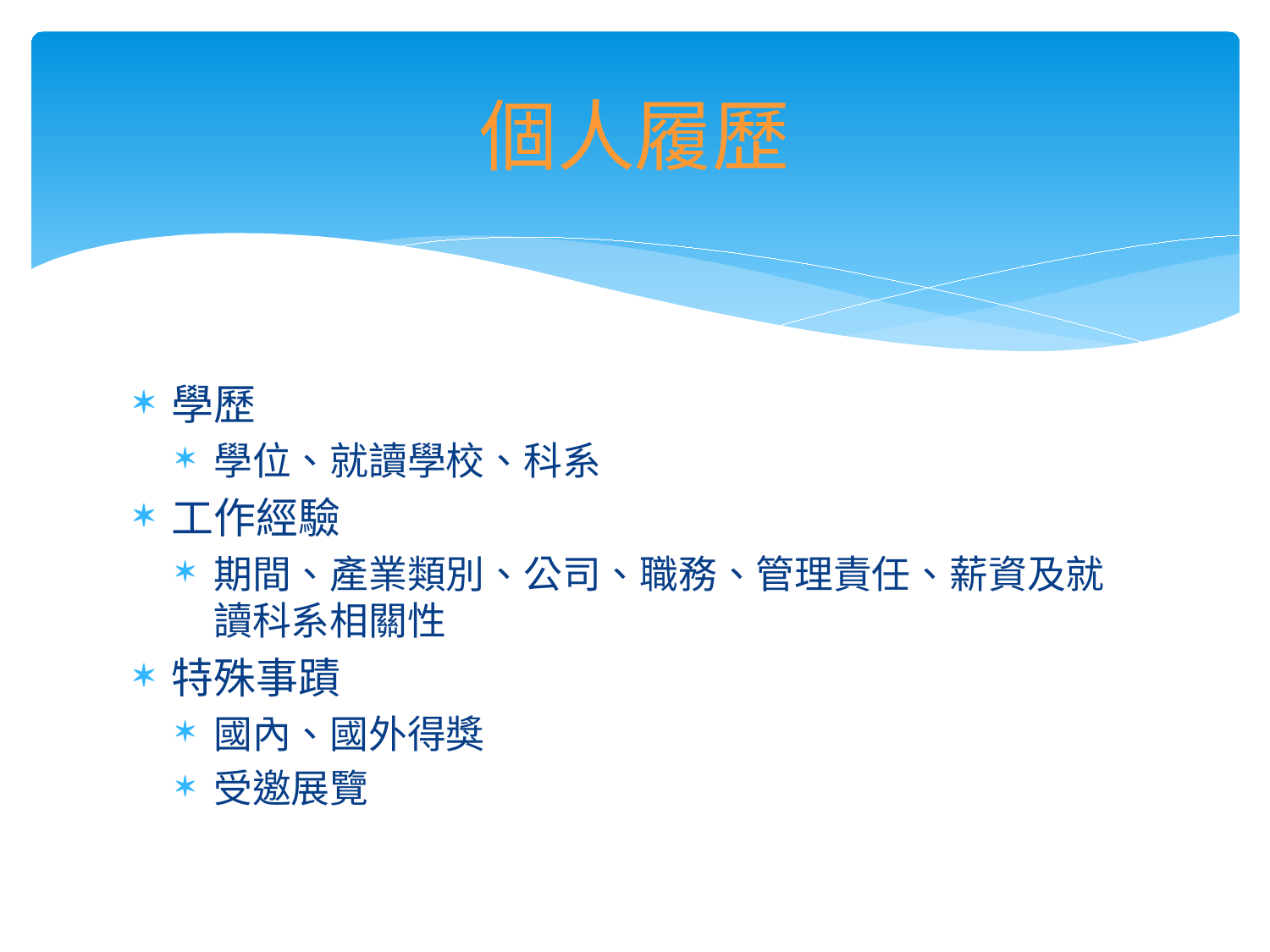

# 個人履歷
學歷
學位、就讀學校、科系
工作經驗
期間、產業類別、公司、職務、管理責任、薪資及就讀科系相關性
特殊事蹟
國內、國外得獎
受邀展覽